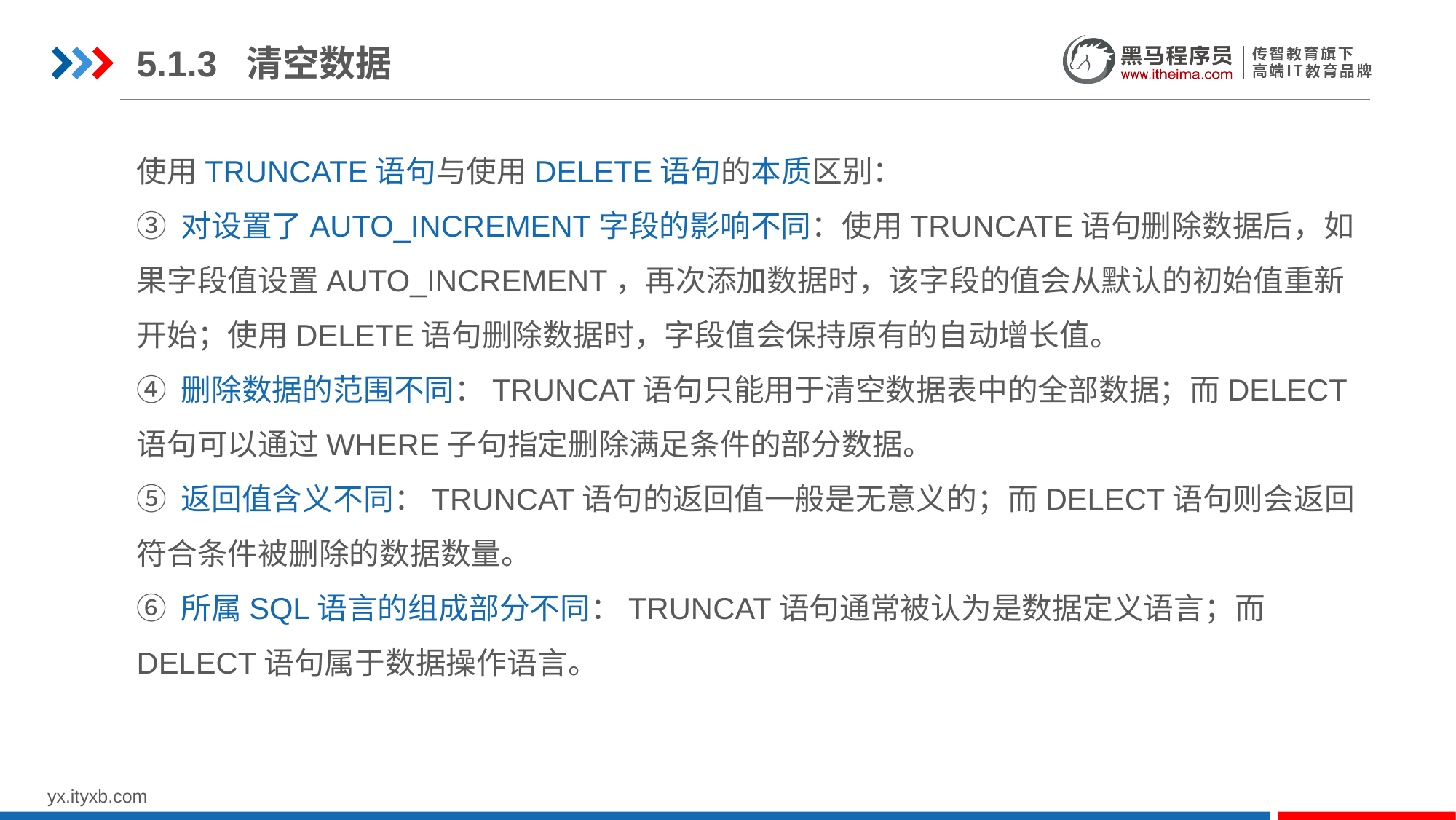

5.1.3  清空数据
使用TRUNCATE语句与使用DELETE语句的本质区别：
③ 对设置了AUTO_INCREMENT字段的影响不同：使用TRUNCATE语句删除数据后，如果字段值设置AUTO_INCREMENT，再次添加数据时，该字段的值会从默认的初始值重新开始；使用DELETE语句删除数据时，字段值会保持原有的自动增长值。
④ 删除数据的范围不同：TRUNCAT语句只能用于清空数据表中的全部数据；而DELECT语句可以通过WHERE子句指定删除满足条件的部分数据。
⑤ 返回值含义不同：TRUNCAT语句的返回值一般是无意义的；而DELECT语句则会返回符合条件被删除的数据数量。
⑥ 所属SQL语言的组成部分不同：TRUNCAT语句通常被认为是数据定义语言；而DELECT语句属于数据操作语言。